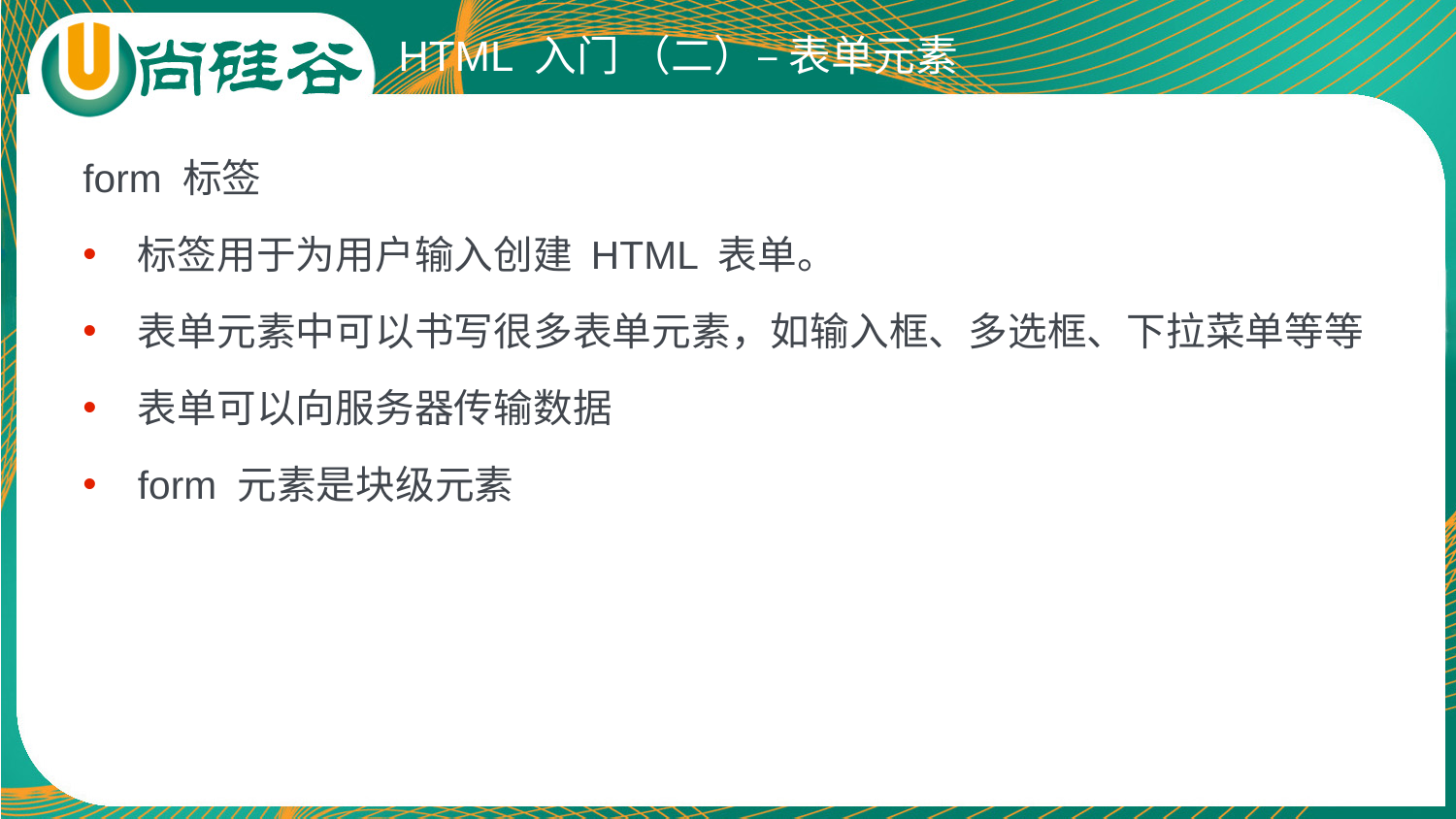

# HTML 入门 （二）– 表单元素
form 标签
标签用于为用户输入创建 HTML 表单。
表单元素中可以书写很多表单元素，如输入框、多选框、下拉菜单等等
表单可以向服务器传输数据
form 元素是块级元素